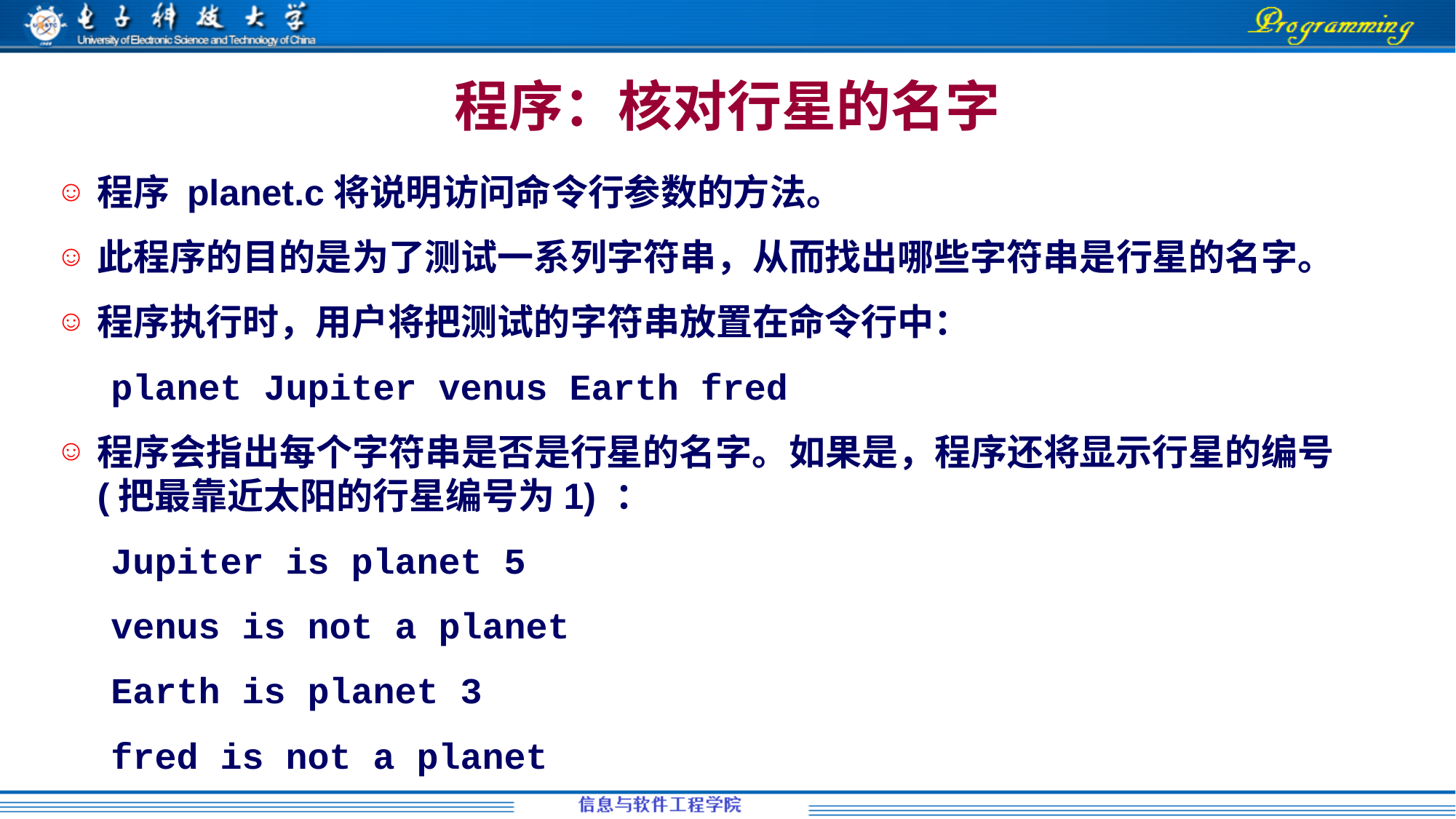

程序：核对行星的名字
程序 planet.c将说明访问命令行参数的方法。
此程序的目的是为了测试一系列字符串，从而找出哪些字符串是行星的名字。
程序执行时，用户将把测试的字符串放置在命令行中：
planet Jupiter venus Earth fred
程序会指出每个字符串是否是行星的名字。如果是，程序还将显示行星的编号(把最靠近太阳的行星编号为1) ：
Jupiter is planet 5
venus is not a planet
Earth is planet 3
fred is not a planet